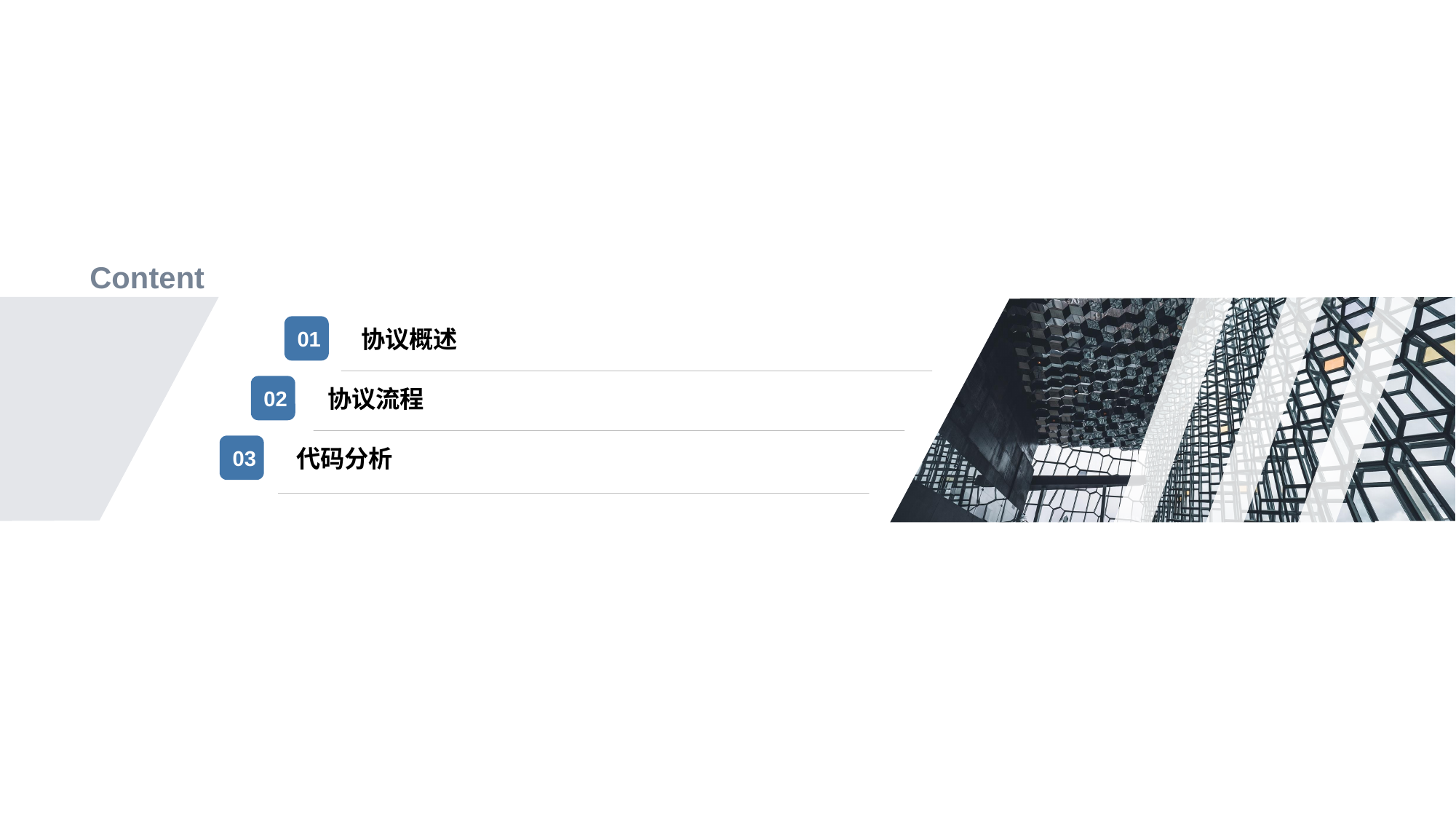

Content

协议概述
01
协议流程
02
代码分析
03